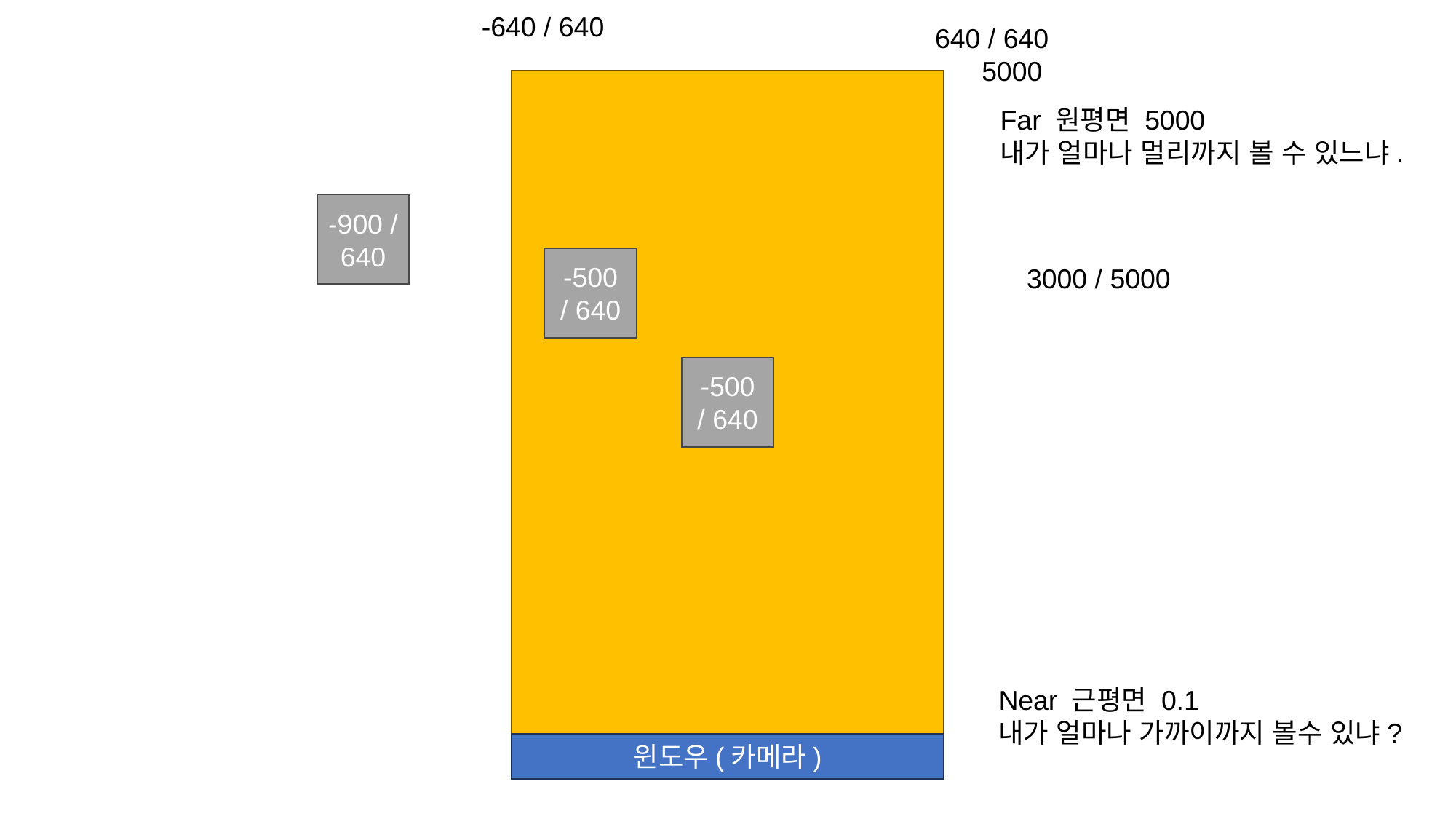

-640 / 640
640 / 640
5000

Far 원평면 5000
내가 얼마나 멀리까지 볼 수 있느냐.
-900 / 640
-500
/ 640
3000 / 5000
-500
/ 640
Near 근평면 0.1
내가 얼마나 가까이까지 볼수 있냐?
윈도우(카메라)